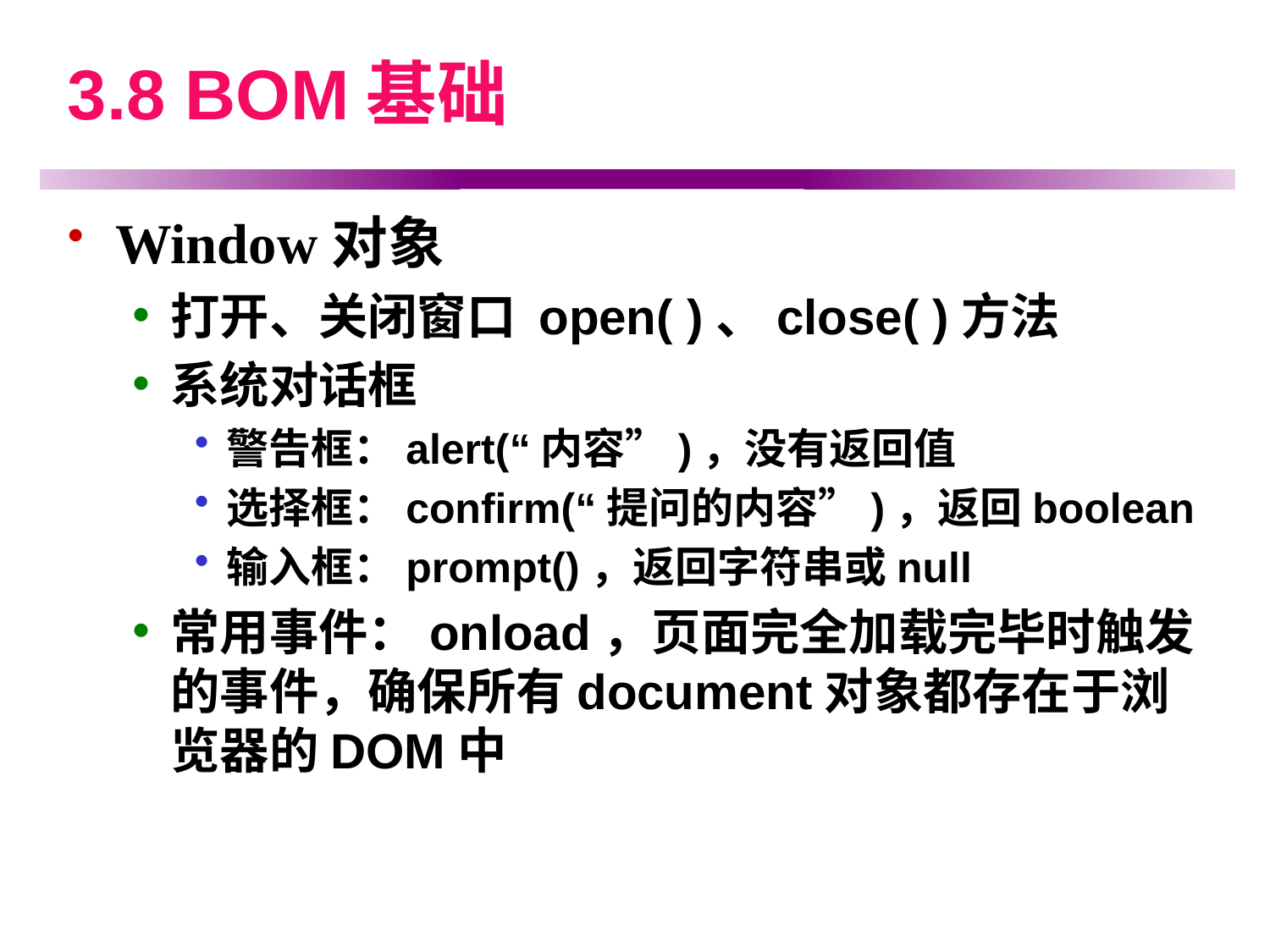

# 3.8 BOM基础
Window对象
打开、关闭窗口 open( )、close( )方法
系统对话框
警告框：alert(“内容”)，没有返回值
选择框：confirm(“提问的内容”)，返回boolean
输入框：prompt()，返回字符串或null
常用事件：onload，页面完全加载完毕时触发的事件，确保所有document对象都存在于浏览器的DOM中